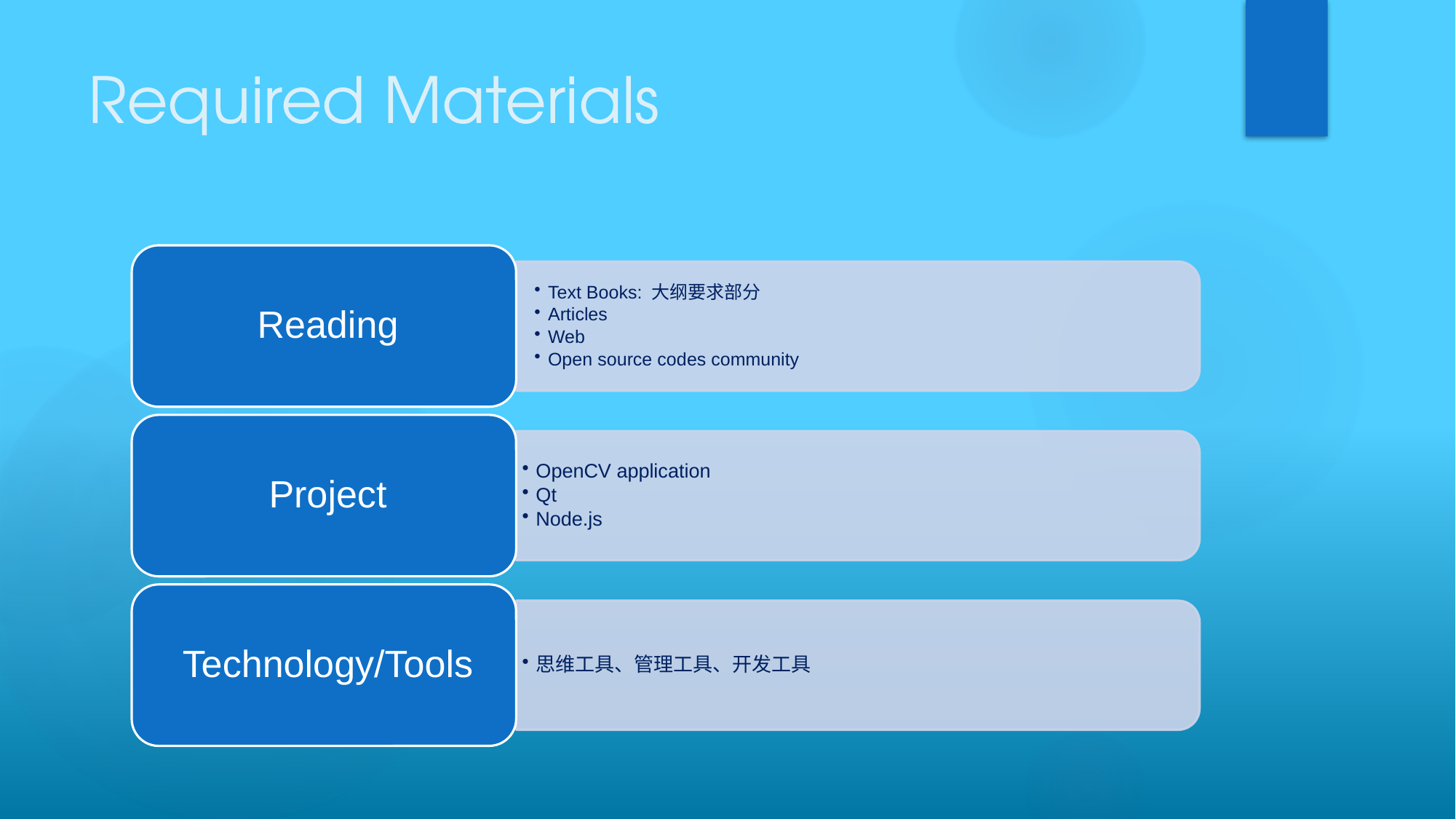

# Required Materials
Text Books: 大纲要求部分
Articles
Web
Open source codes community
Reading
OpenCV application
Qt
Node.js
Project
思维工具、管理工具、开发工具
Technology/Tools